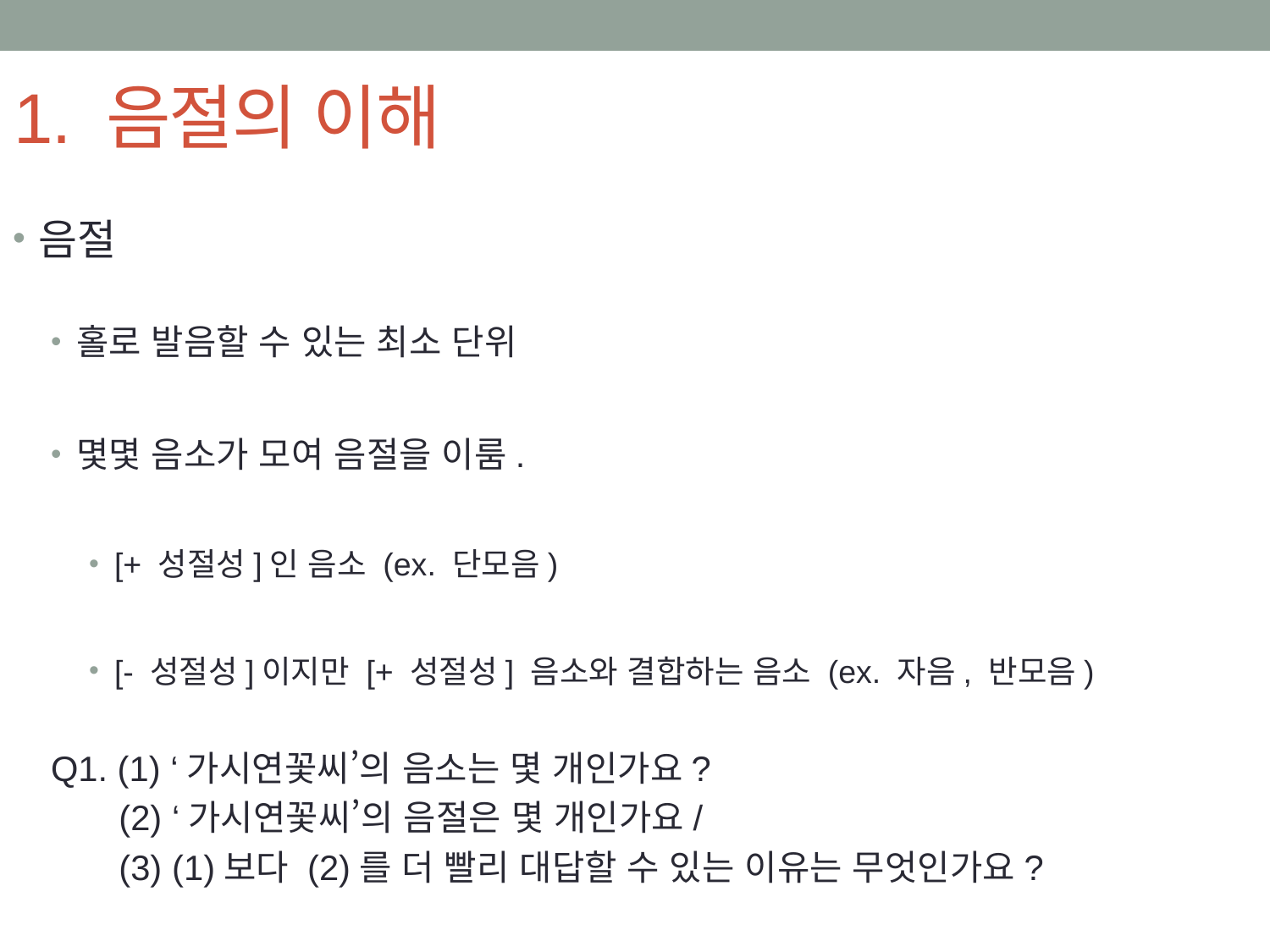

# 1. 음절의 이해
음절

홀로 발음할 수 있는 최소 단위

몇몇 음소가 모여 음절을 이룸.

[+ 성절성]인 음소 (ex. 단모음)

[- 성절성]이지만 [+ 성절성] 음소와 결합하는 음소 (ex. 자음, 반모음)

Q1. (1) ‘가시연꽃씨’의 음소는 몇 개인가요?
       (2) ‘가시연꽃씨’의 음절은 몇 개인가요/
       (3) (1)보다 (2)를 더 빨리 대답할 수 있는 이유는 무엇인가요?